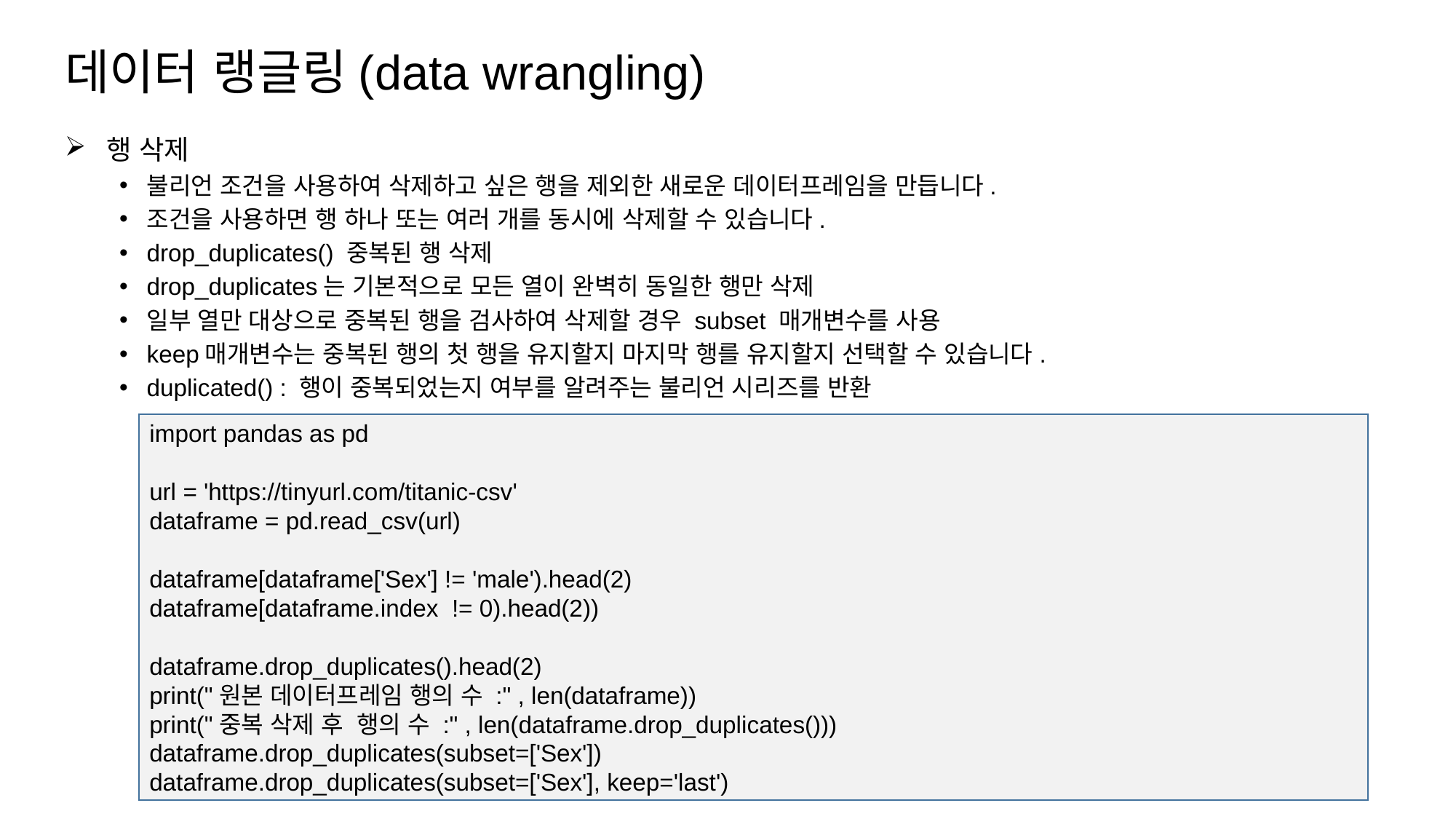

# 데이터 랭글링(data wrangling)
 행 삭제
불리언 조건을 사용하여 삭제하고 싶은 행을 제외한 새로운 데이터프레임을 만듭니다.
조건을 사용하면 행 하나 또는 여러 개를 동시에 삭제할 수 있습니다.
drop_duplicates() 중복된 행 삭제
drop_duplicates는 기본적으로 모든 열이 완벽히 동일한 행만 삭제
일부 열만 대상으로 중복된 행을 검사하여 삭제할 경우 subset 매개변수를 사용
keep매개변수는 중복된 행의 첫 행을 유지할지 마지막 행를 유지할지 선택할 수 있습니다.
duplicated() : 행이 중복되었는지 여부를 알려주는 불리언 시리즈를 반환
import pandas as pd

url = 'https://tinyurl.com/titanic-csv'
dataframe = pd.read_csv(url)

dataframe[dataframe['Sex'] != 'male').head(2)
dataframe[dataframe.index  != 0).head(2))

dataframe.drop_duplicates().head(2)
print("원본 데이터프레임 행의 수 :" , len(dataframe))
print("중복 삭제 후  행의 수 :" , len(dataframe.drop_duplicates()))
dataframe.drop_duplicates(subset=['Sex'])
dataframe.drop_duplicates(subset=['Sex'], keep='last')